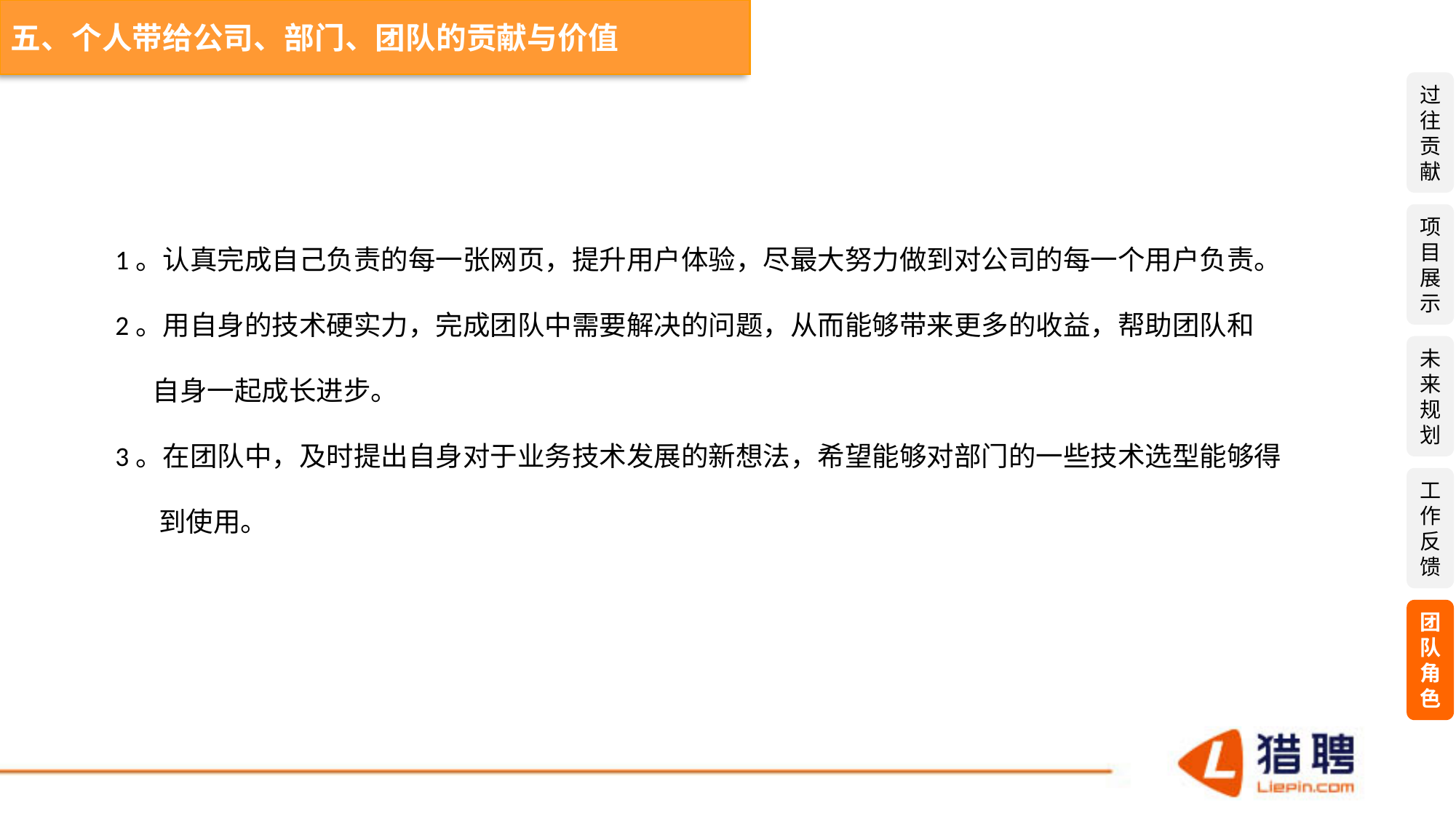

五、个人带给公司、部门、团队的贡献与价值
过往贡献
项目展示
未来规划
工作反馈
团队角色
1。认真完成自己负责的每一张网页，提升用户体验，尽最大努力做到对公司的每一个用户负责。
2。用自身的技术硬实力，完成团队中需要解决的问题，从而能够带来更多的收益，帮助团队和
     自身一起成长进步。
3。在团队中，及时提出自身对于业务技术发展的新想法，希望能够对部门的一些技术选型能够得
      到使用。